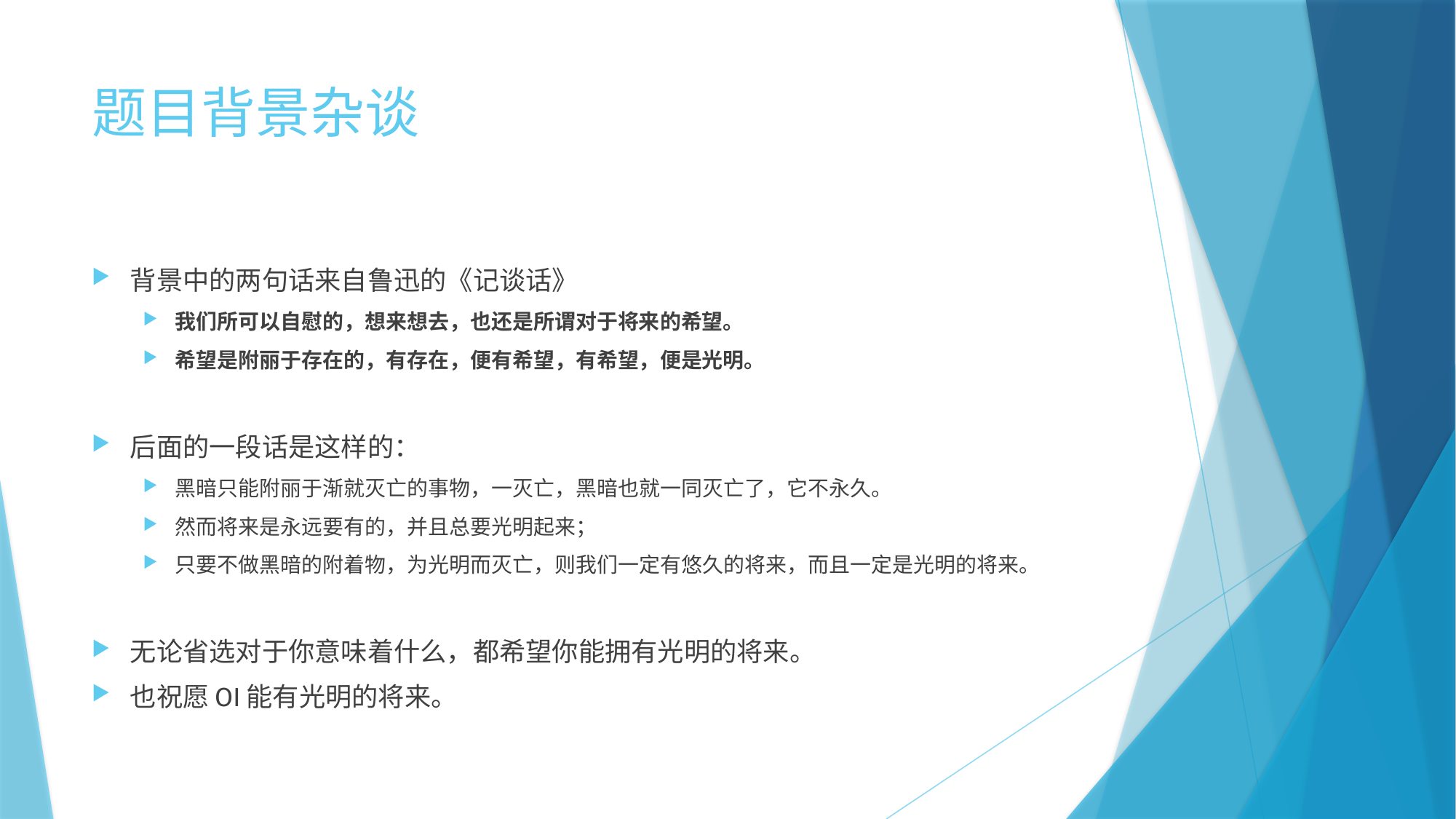

# 题目背景杂谈
背景中的两句话来自鲁迅的《记谈话》
我们所可以自慰的，想来想去，也还是所谓对于将来的希望。
希望是附丽于存在的，有存在，便有希望，有希望，便是光明。

后面的一段话是这样的：
黑暗只能附丽于渐就灭亡的事物，一灭亡，黑暗也就一同灭亡了，它不永久。
然而将来是永远要有的，并且总要光明起来；
只要不做黑暗的附着物，为光明而灭亡，则我们一定有悠久的将来，而且一定是光明的将来。

无论省选对于你意味着什么，都希望你能拥有光明的将来。
也祝愿OI能有光明的将来。